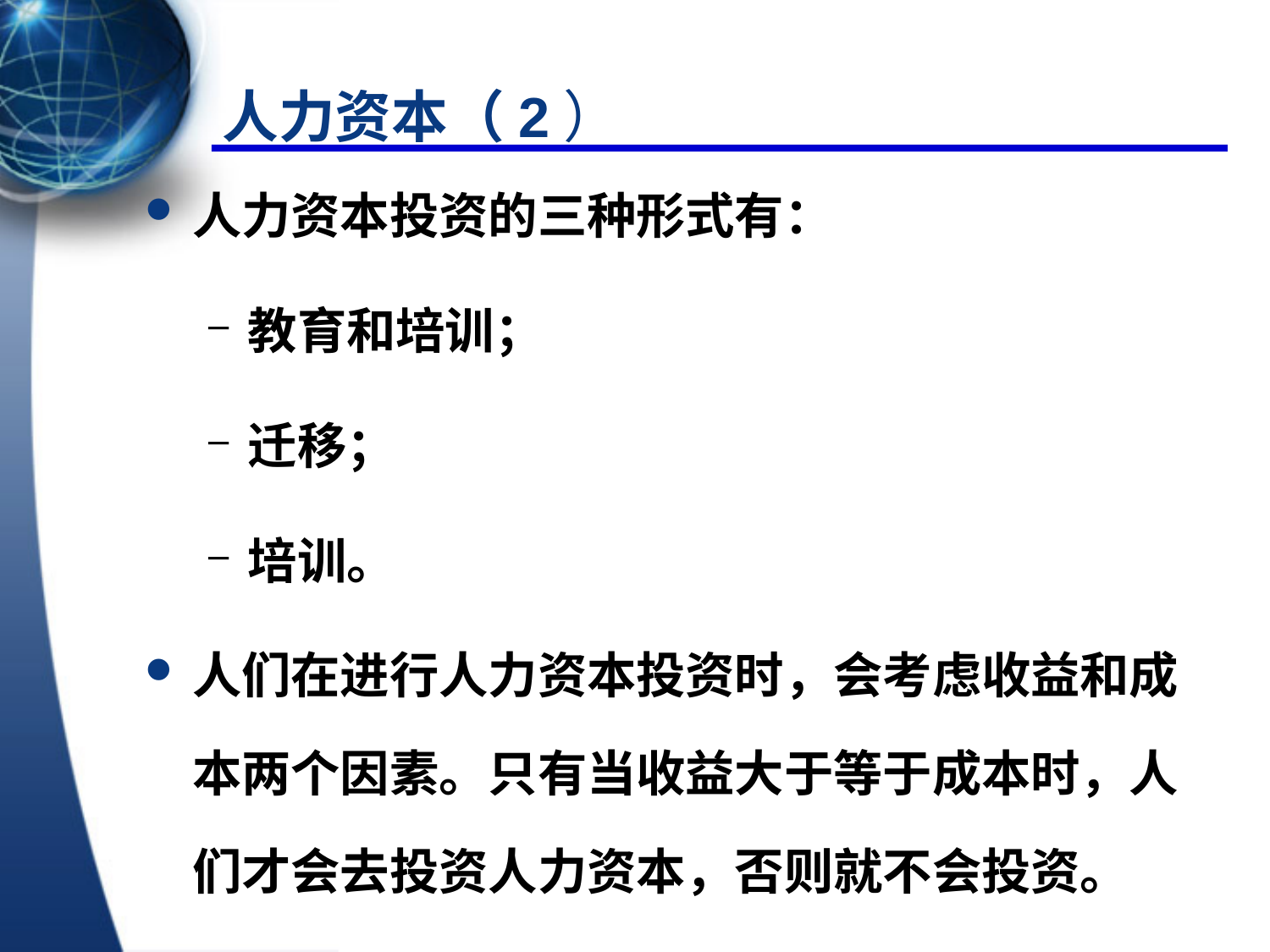

# 人力资本（2）
人力资本投资的三种形式有：
教育和培训；
迁移；
培训。
人们在进行人力资本投资时，会考虑收益和成本两个因素。只有当收益大于等于成本时，人们才会去投资人力资本，否则就不会投资。